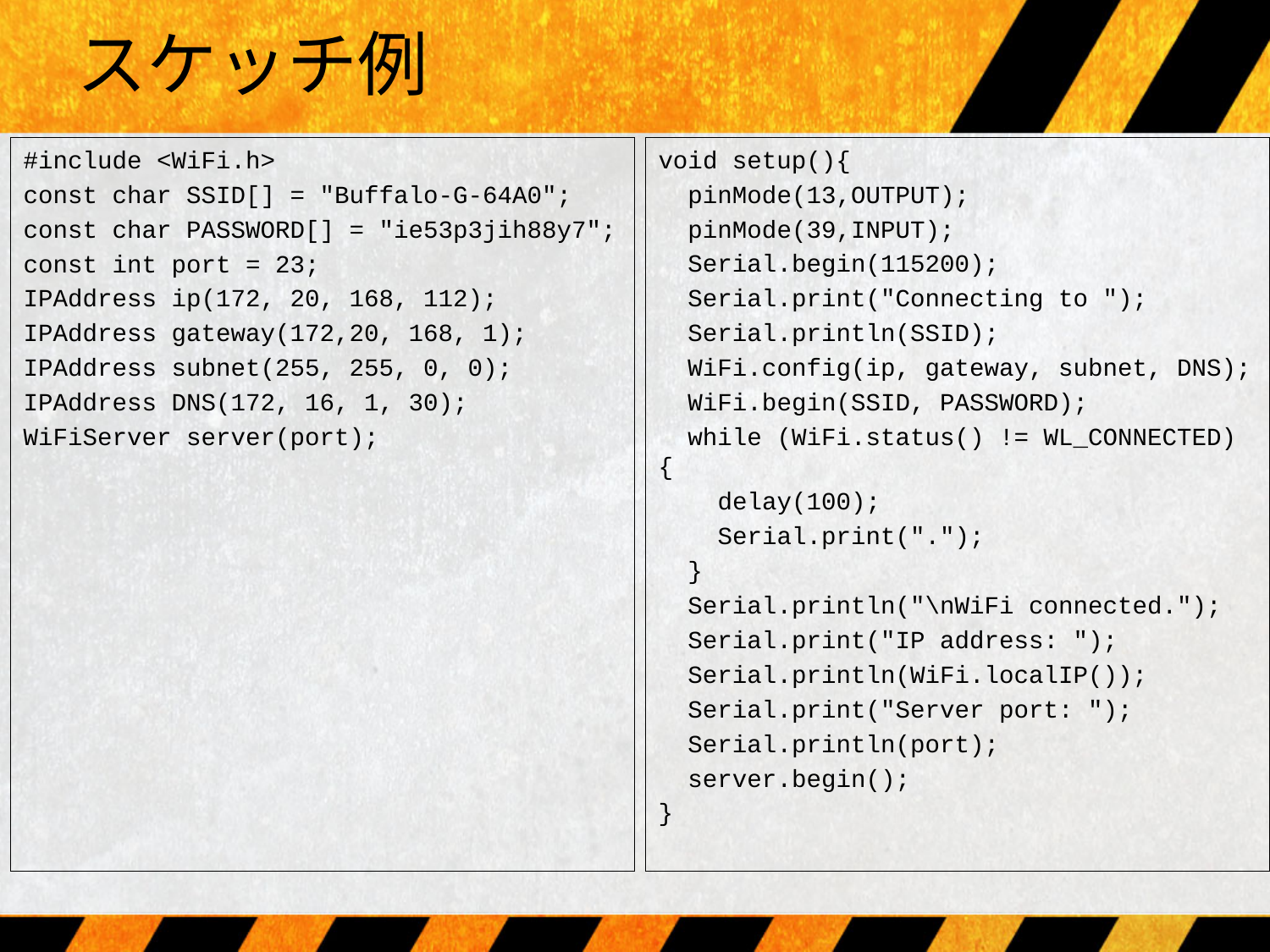

# スケッチ例
#include <WiFi.h>
const char SSID[] = "Buffalo-G-64A0";
const char PASSWORD[] = "ie53p3jih88y7";
const int port = 23;
IPAddress ip(172, 20, 168, 112);
IPAddress gateway(172,20, 168, 1);
IPAddress subnet(255, 255, 0, 0);
IPAddress DNS(172, 16, 1, 30);
WiFiServer server(port);
void setup(){
  pinMode(13,OUTPUT);
  pinMode(39,INPUT);
  Serial.begin(115200);
  Serial.print("Connecting to ");
  Serial.println(SSID);
  WiFi.config(ip, gateway, subnet, DNS);
  WiFi.begin(SSID, PASSWORD);
  while (WiFi.status() != WL_CONNECTED) {
    delay(100);
    Serial.print(".");
  }
  Serial.println("\nWiFi connected.");
  Serial.print("IP address: ");
  Serial.println(WiFi.localIP());
  Serial.print("Server port: ");
  Serial.println(port);
  server.begin();
}